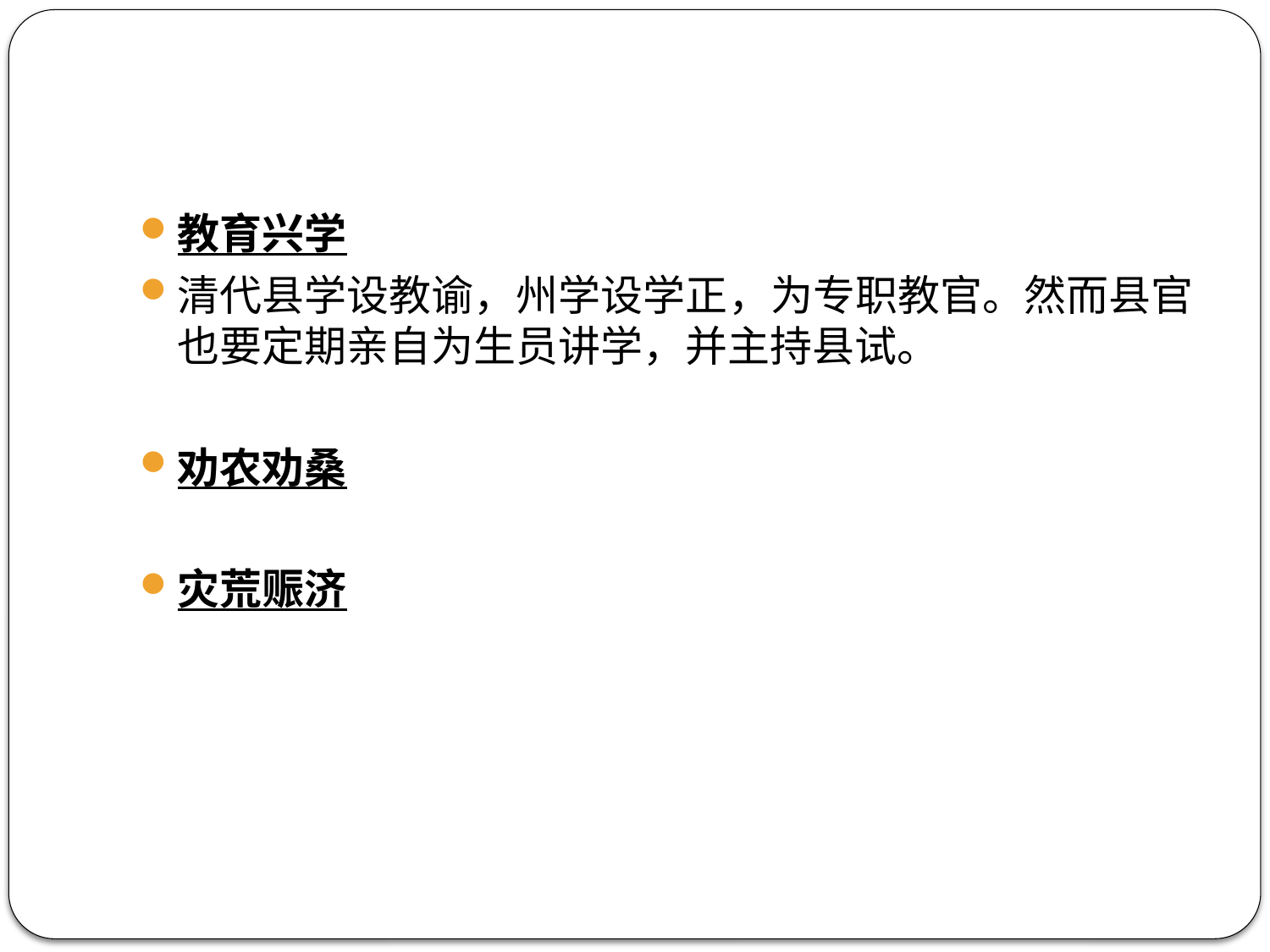

#
教育兴学
清代县学设教谕，州学设学正，为专职教官。然而县官也要定期亲自为生员讲学，并主持县试。

劝农劝桑

灾荒赈济